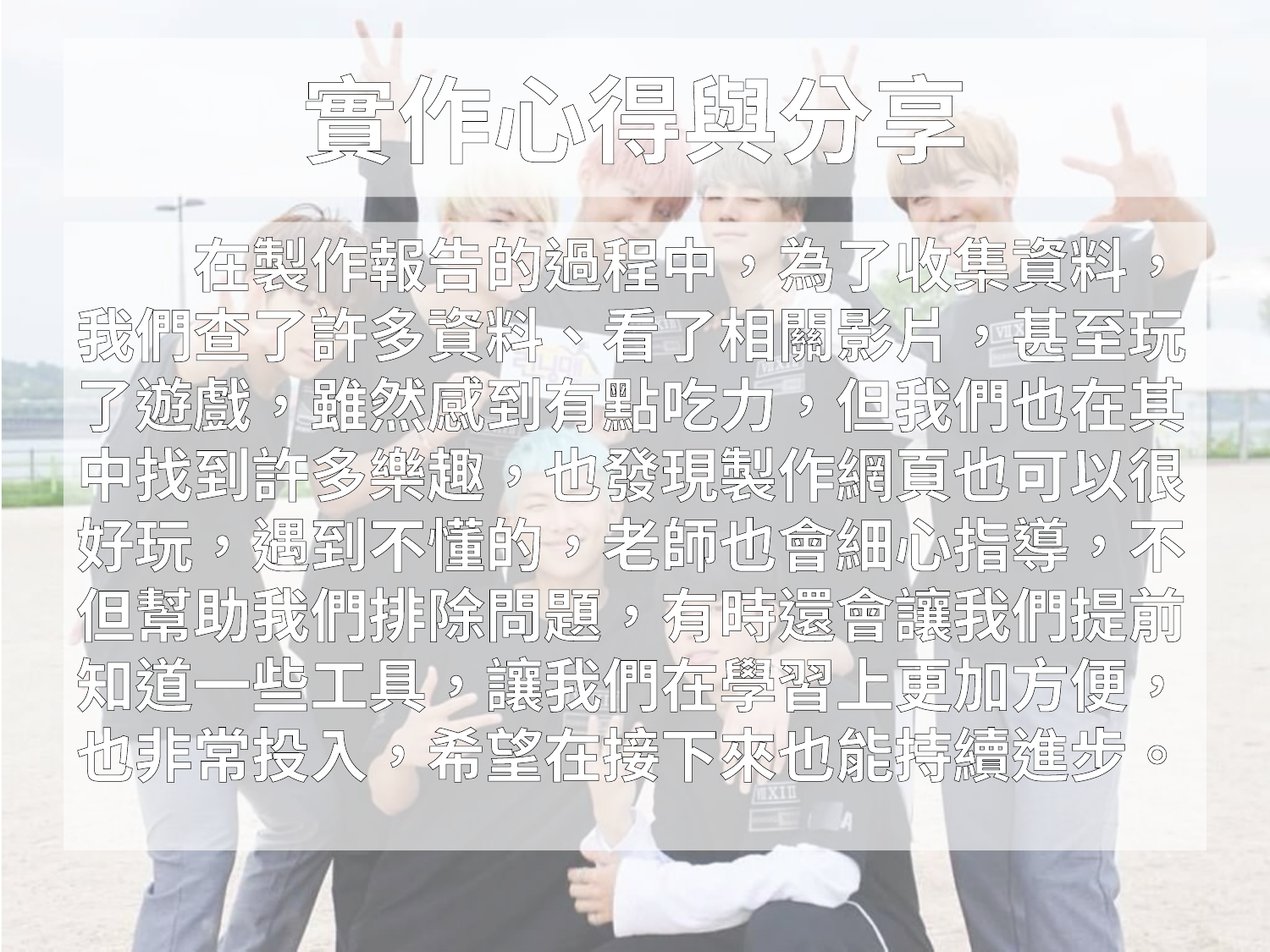

# 實作心得與分享
　　在製作報告的過程中，為了收集資料，我們查了許多資料、看了相關影片，甚至玩了遊戲，雖然感到有點吃力，但我們也在其中找到許多樂趣，也發現製作網頁也可以很好玩，遇到不懂的，老師也會細心指導，不但幫助我們排除問題，有時還會讓我們提前知道一些工具，讓我們在學習上更加方便，也非常投入，希望在接下來也能持續進步。